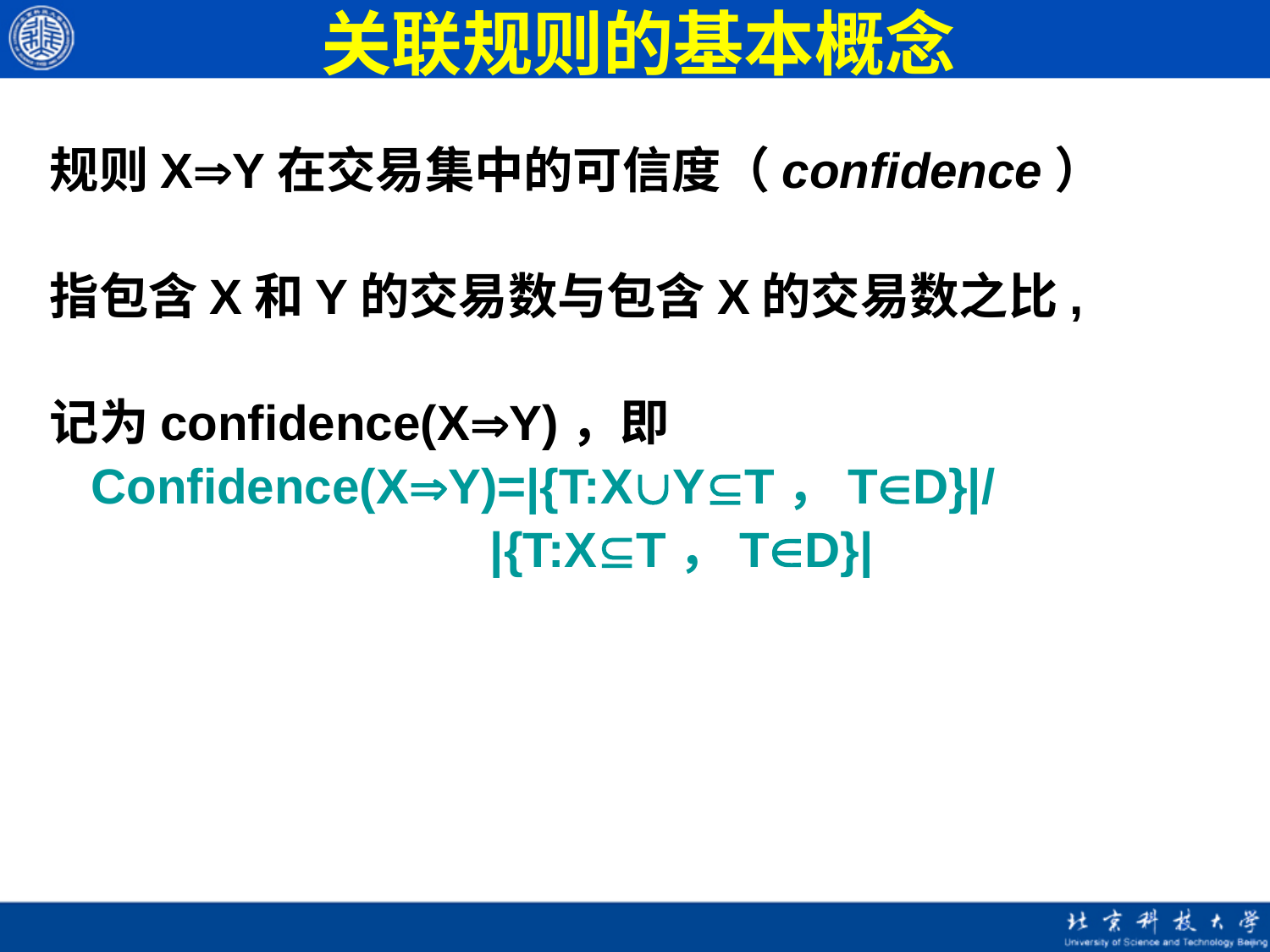

# 关联规则的基本概念
规则X⇒Y在交易集中的可信度（confidence）

指包含X和Y的交易数与包含X的交易数之比,

记为confidence(X⇒Y)，即
   Confidence(X⇒Y)=|{T:X∪Y⊆T，T∈D}|/
                                |{T:X⊆T，T∈D}|